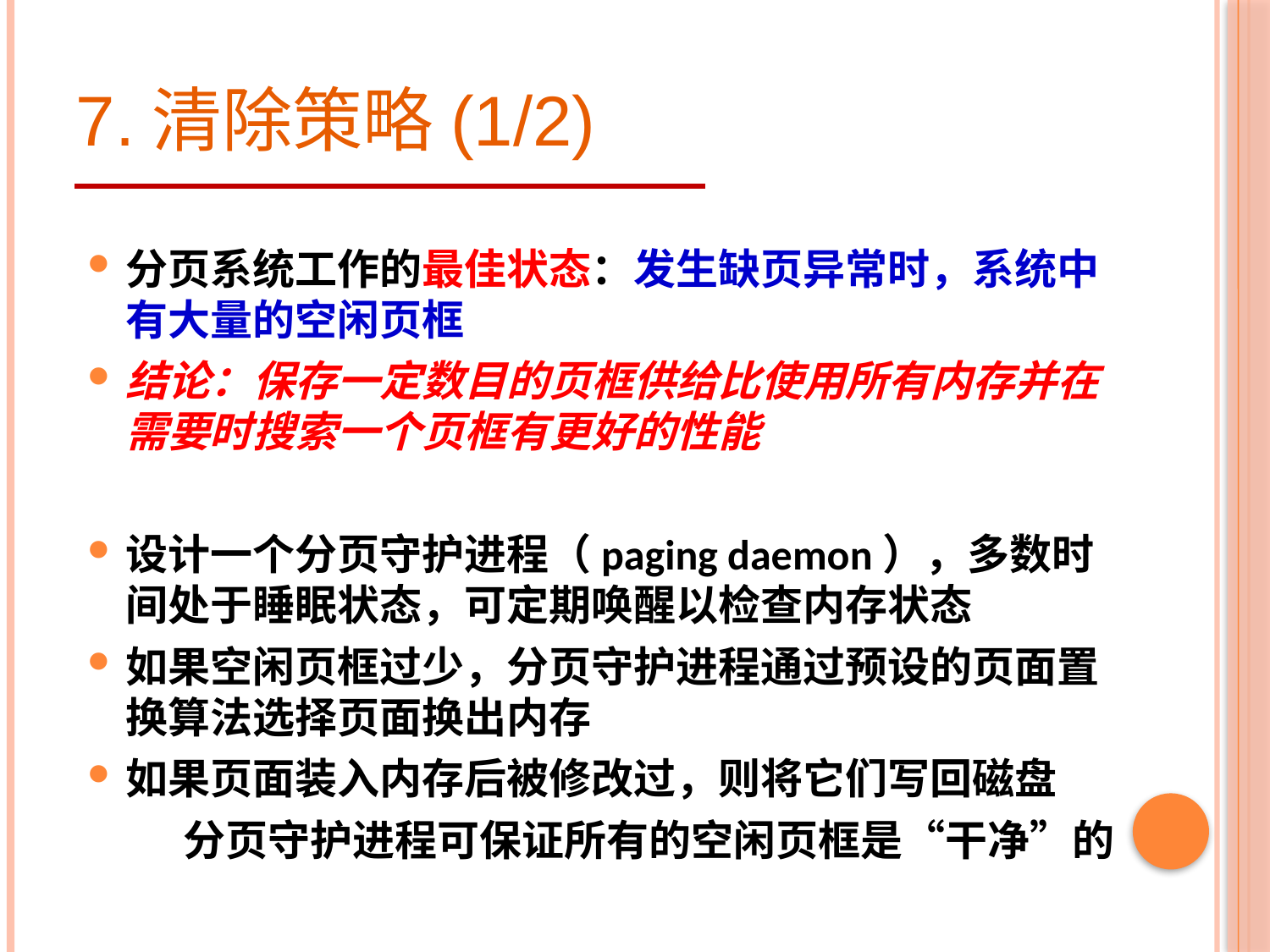

# 7.清除策略(1/2)
分页系统工作的最佳状态：发生缺页异常时，系统中有大量的空闲页框
结论：保存一定数目的页框供给比使用所有内存并在需要时搜索一个页框有更好的性能

设计一个分页守护进程（paging daemon），多数时间处于睡眠状态，可定期唤醒以检查内存状态
如果空闲页框过少，分页守护进程通过预设的页面置换算法选择页面换出内存
如果页面装入内存后被修改过，则将它们写回磁盘
         分页守护进程可保证所有的空闲页框是“干净”的